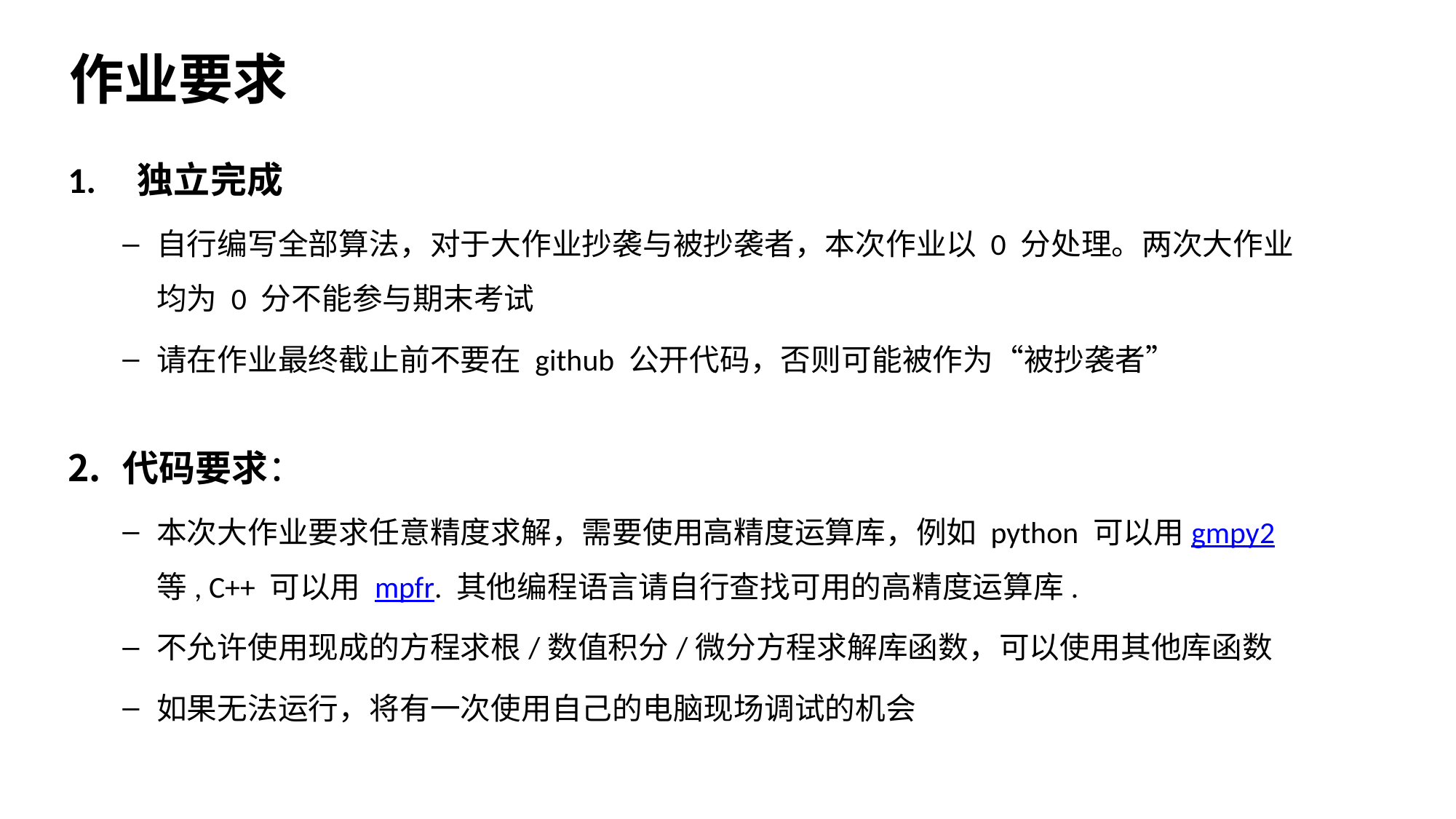

作业要求
1.    独立完成
自行编写全部算法，对于大作业抄袭与被抄袭者，本次作业以 0 分处理。两次大作业均为 0 分不能参与期末考试
请在作业最终截止前不要在 github 公开代码，否则可能被作为“被抄袭者”

代码要求：
本次大作业要求任意精度求解，需要使用高精度运算库，例如 python 可以用gmpy2 等, C++ 可以用 mpfr. 其他编程语言请自行查找可用的高精度运算库.
不允许使用现成的方程求根/数值积分/微分方程求解库函数，可以使用其他库函数
如果无法运行，将有一次使用自己的电脑现场调试的机会